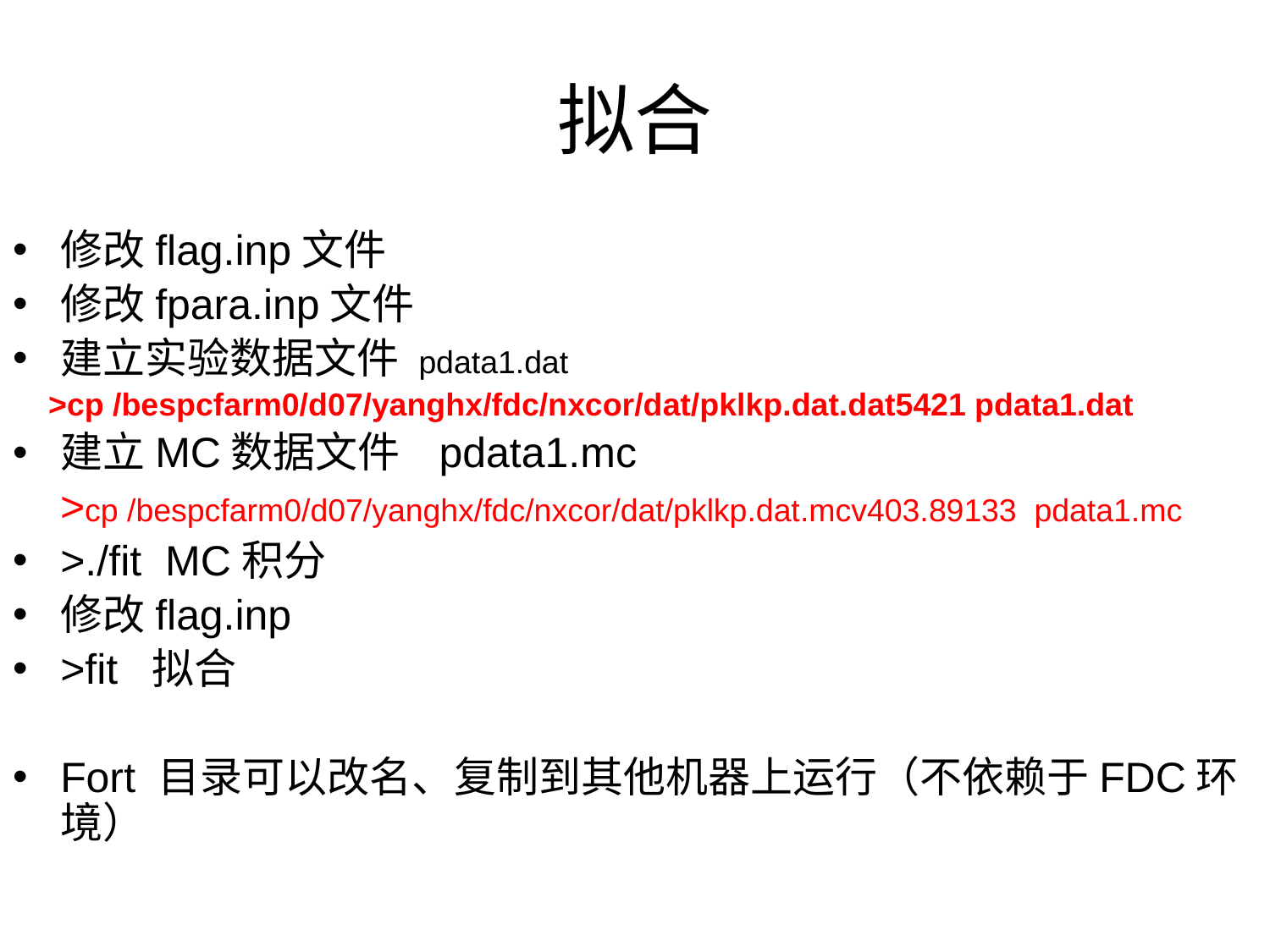

# 拟合
修改flag.inp文件
修改fpara.inp文件
建立实验数据文件 pdata1.dat
    >cp /bespcfarm0/d07/yanghx/fdc/nxcor/dat/pklkp.dat.dat5421 pdata1.dat
建立MC数据文件   pdata1.mc
    >cp /bespcfarm0/d07/yanghx/fdc/nxcor/dat/pklkp.dat.mcv403.89133  pdata1.mc
>./fit  MC积分
修改flag.inp
>fit  拟合

Fort 目录可以改名、复制到其他机器上运行（不依赖于FDC环境）